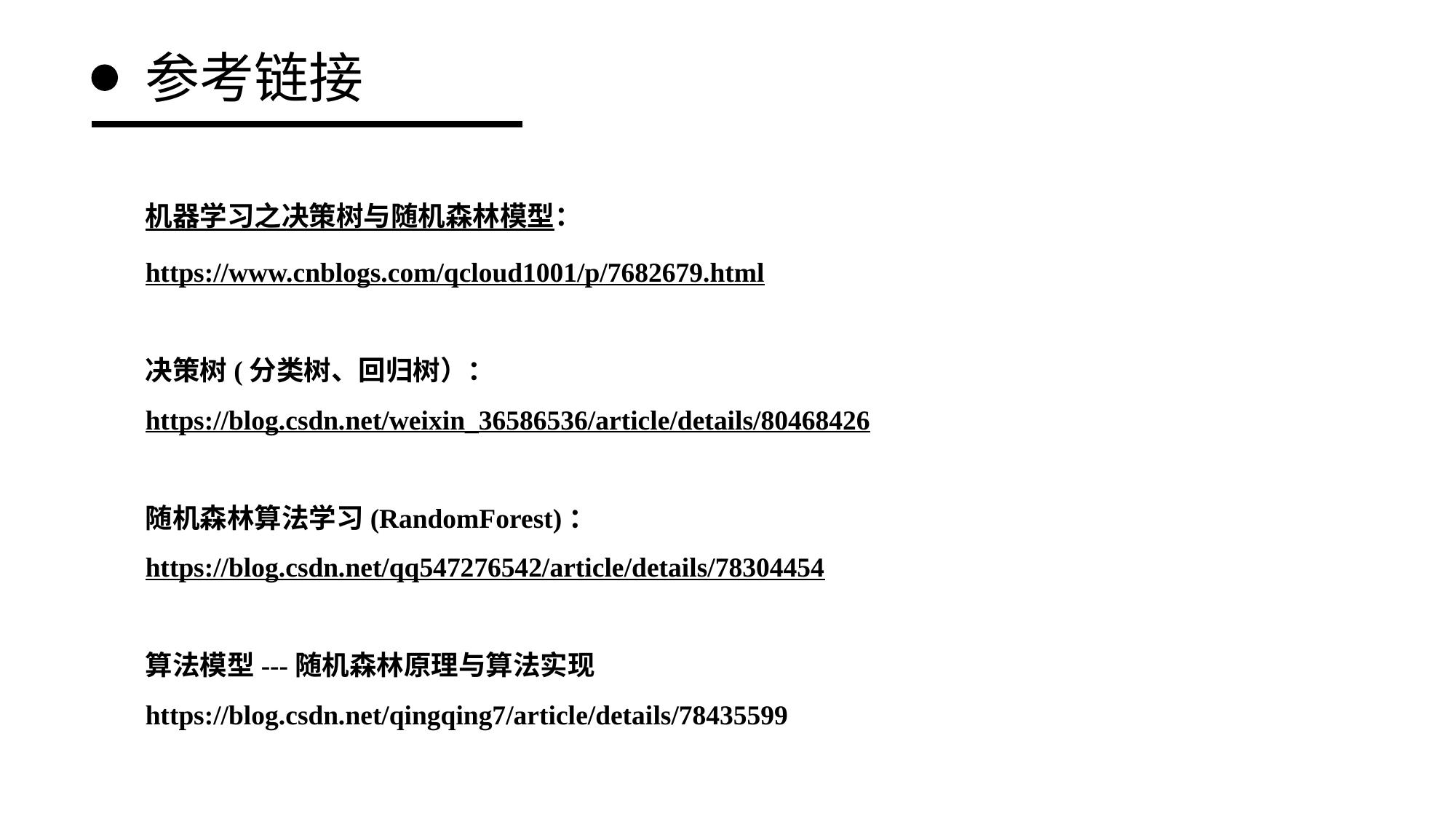

参考链接
机器学习之决策树与随机森林模型：
https://www.cnblogs.com/qcloud1001/p/7682679.html

决策树(分类树、回归树）：
https://blog.csdn.net/weixin_36586536/article/details/80468426

随机森林算法学习(RandomForest)：
https://blog.csdn.net/qq547276542/article/details/78304454

算法模型---随机森林原理与算法实现
https://blog.csdn.net/qingqing7/article/details/78435599